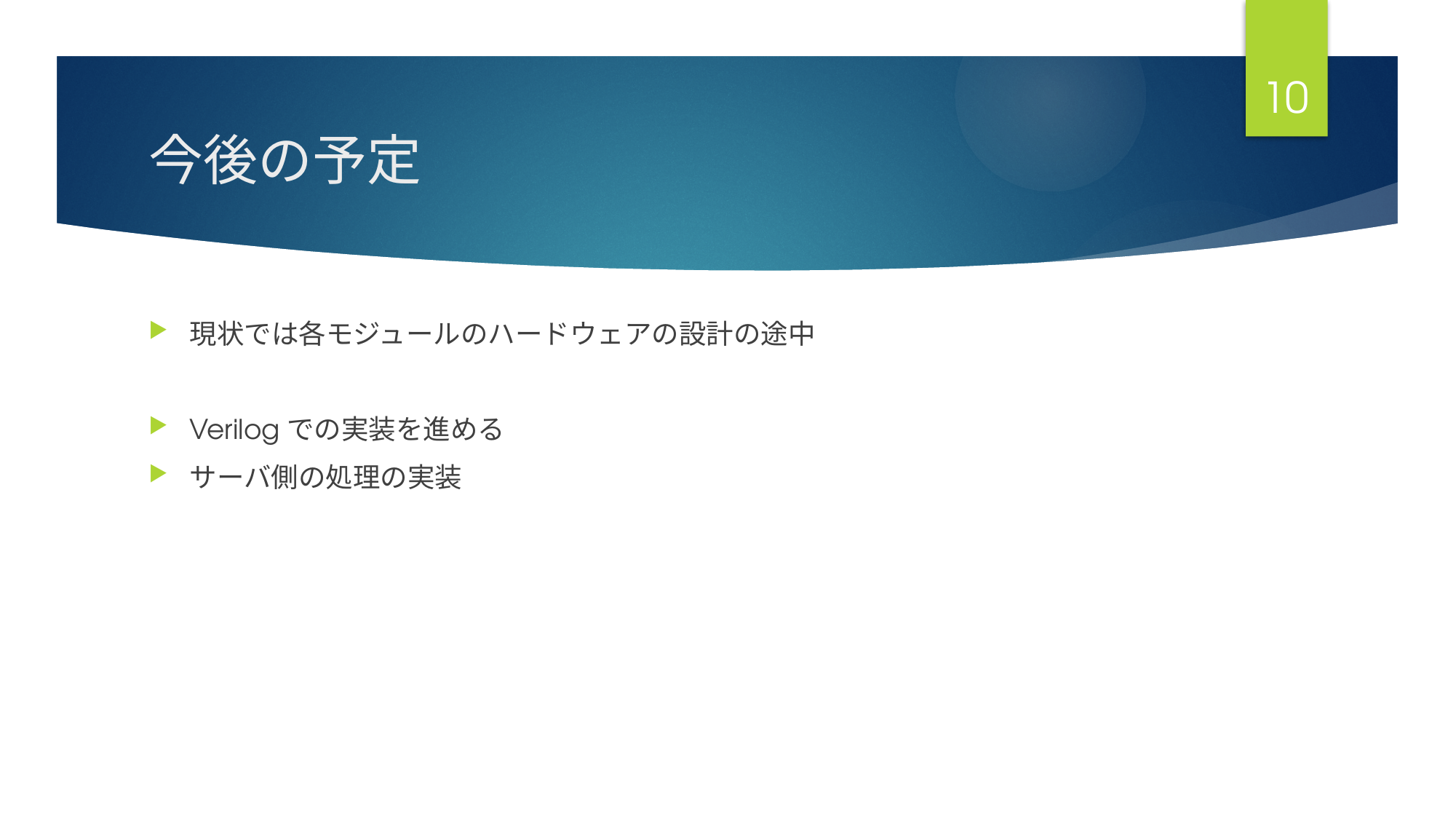

10
# 今後の予定
現状では各モジュールのハードウェアの設計の途中

Verilogでの実装を進める
サーバ側の処理の実装